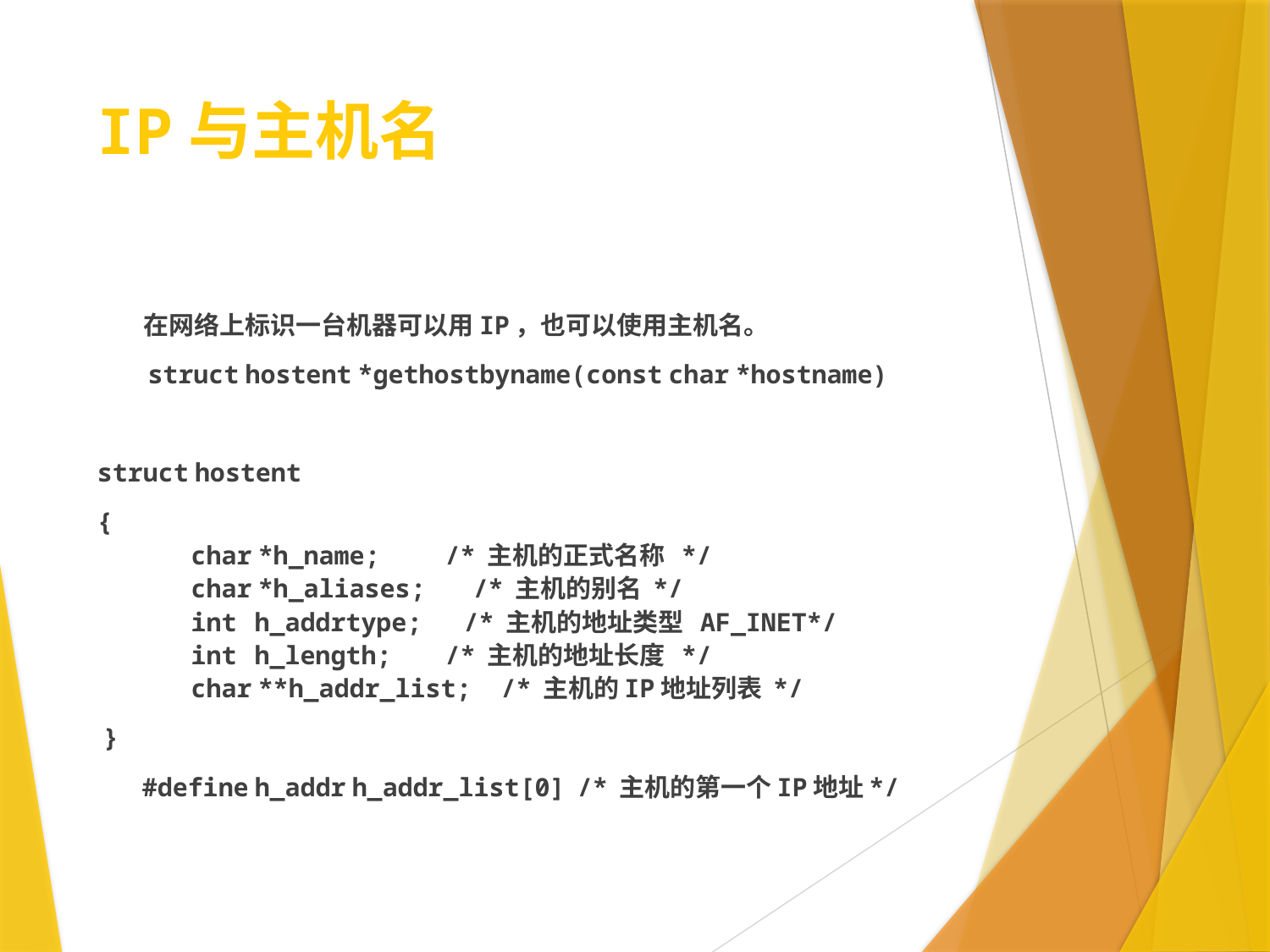

# IP与主机名
	在网络上标识一台机器可以用IP，也可以使用主机名。
struct hostent *gethostbyname(const char *hostname)

struct hostent
{
        char *h_name;           /* 主机的正式名称  */
        char *h_aliases;        /* 主机的别名 */
        int   h_addrtype;       /* 主机的地址类型  AF_INET*/
        int   h_length;         /* 主机的地址长度  */
        char **h_addr_list;     /* 主机的IP地址列表 */
 }
 #define h_addr h_addr_list[0]  /* 主机的第一个IP地址*/